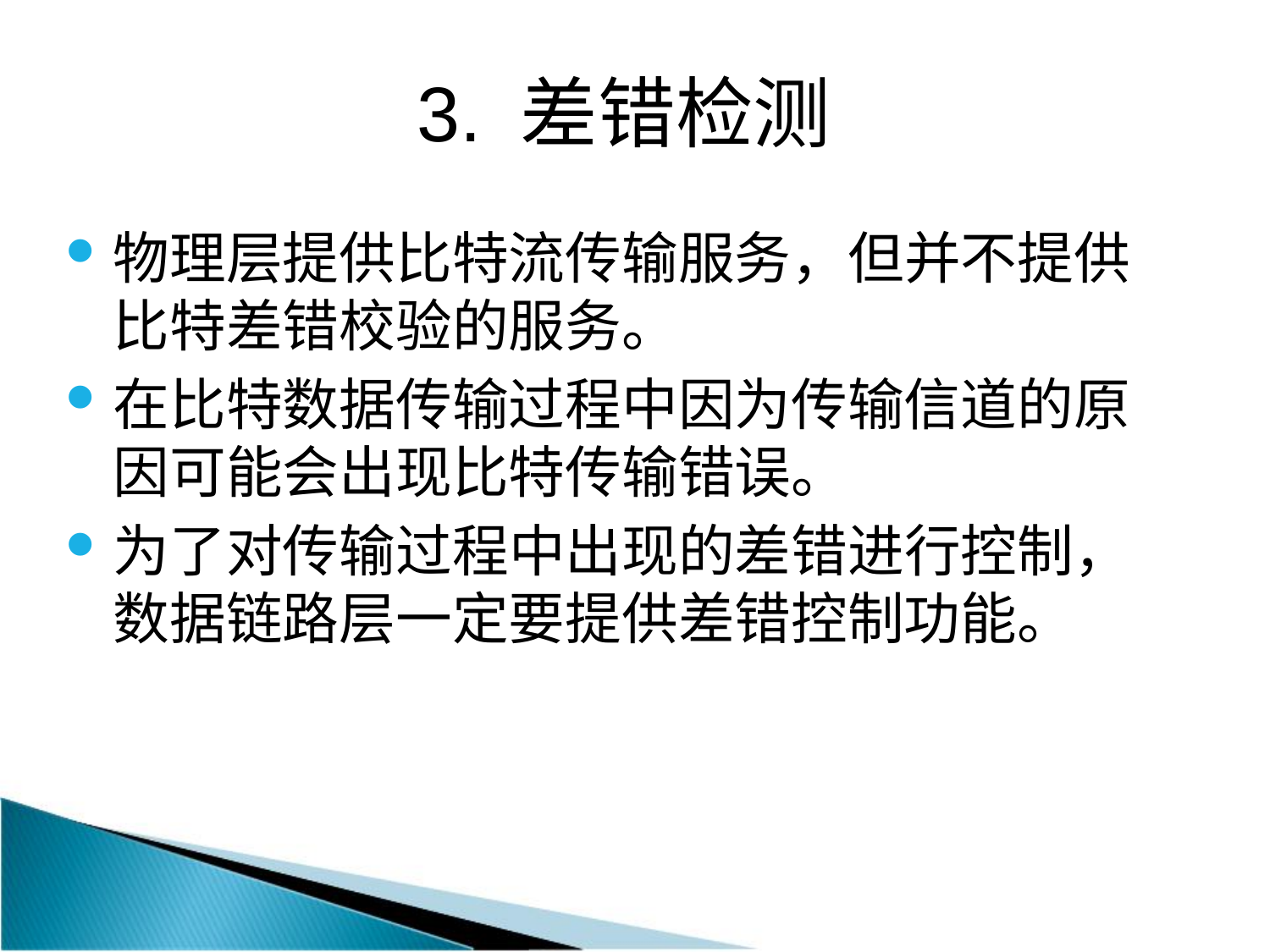

差错检测
物理层提供比特流传输服务，但并不提供比特差错校验的服务。
在比特数据传输过程中因为传输信道的原因可能会出现比特传输错误。
为了对传输过程中出现的差错进行控制，数据链路层一定要提供差错控制功能。